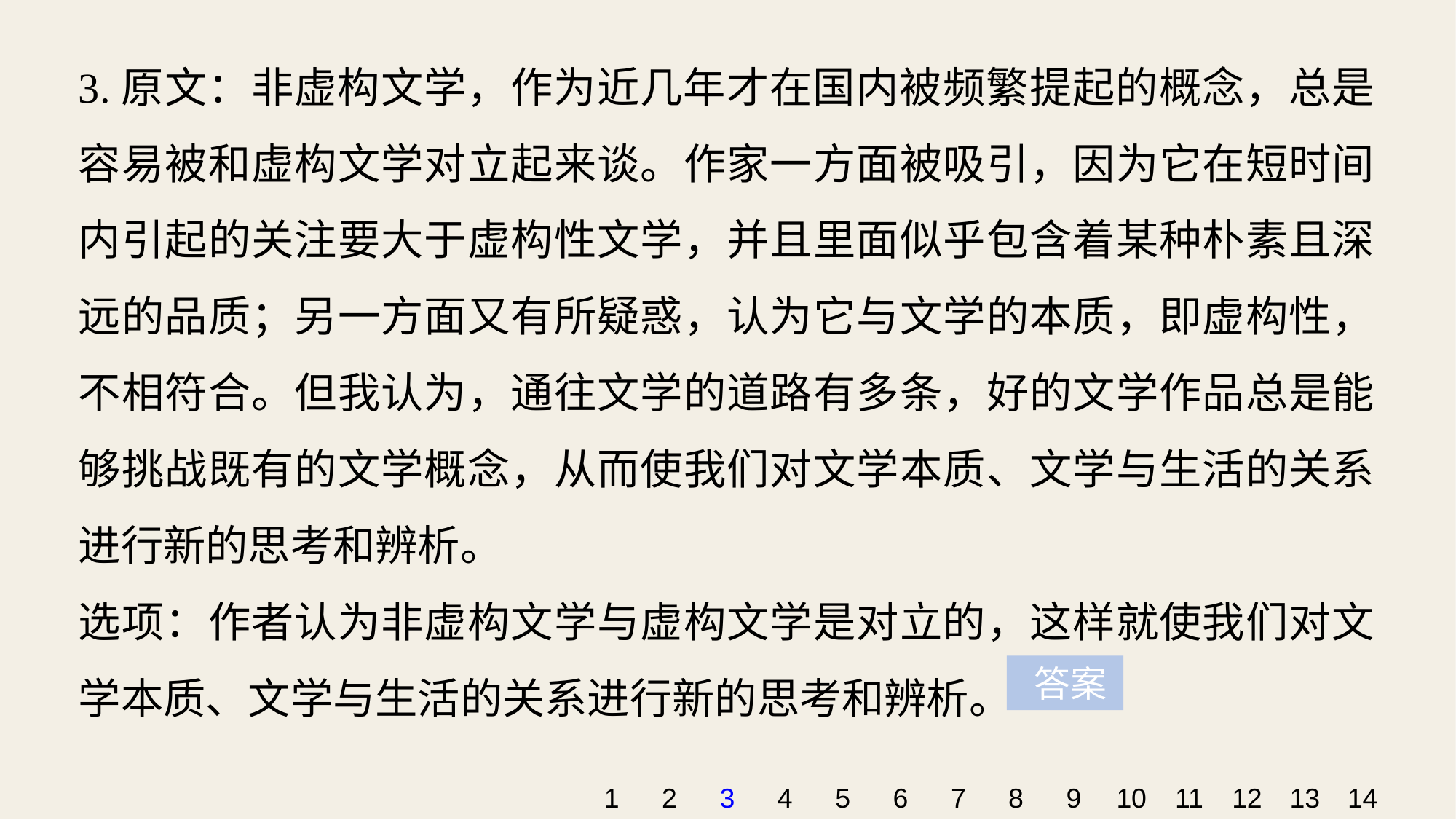

3.原文：非虚构文学，作为近几年才在国内被频繁提起的概念，总是容易被和虚构文学对立起来谈。作家一方面被吸引，因为它在短时间内引起的关注要大于虚构性文学，并且里面似乎包含着某种朴素且深远的品质；另一方面又有所疑惑，认为它与文学的本质，即虚构性，不相符合。但我认为，通往文学的道路有多条，好的文学作品总是能够挑战既有的文学概念，从而使我们对文学本质、文学与生活的关系进行新的思考和辨析。
选项：作者认为非虚构文学与虚构文学是对立的，这样就使我们对文学本质、文学与生活的关系进行新的思考和辨析。
 答案
1
2
3
4
5
6
7
8
9
10
11
12
13
14